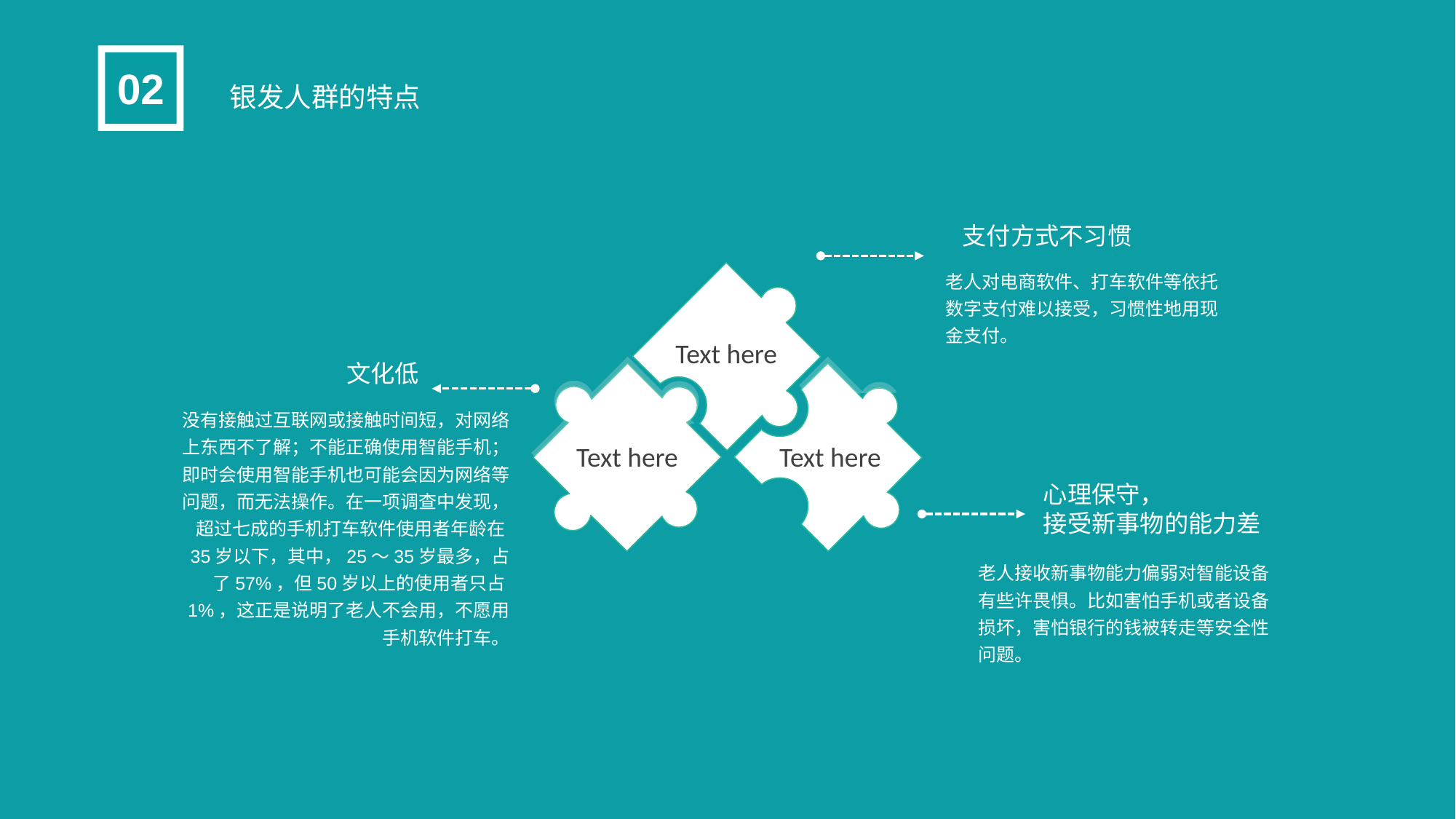

银发人群的特点

02
支付方式不习惯

老人对电商软件、打车软件等依托数字支付难以接受，习惯性地用现金支付。
Text here
文化低
没有接触过互联网或接触时间短，对网络上东西不了解；不能正确使用智能手机；即时会使用智能手机也可能会因为网络等问题，而无法操作。在一项调查中发现，超过七成的手机打车软件使用者年龄在35岁以下，其中，25～35岁最多，占了57%，但50岁以上的使用者只占1%，这正是说明了老人不会用，不愿用手机软件打车。
Text here
Text here
心理保守，
接受新事物的能力差
老人接收新事物能力偏弱对智能设备有些许畏惧。比如害怕手机或者设备损坏，害怕银行的钱被转走等安全性问题。